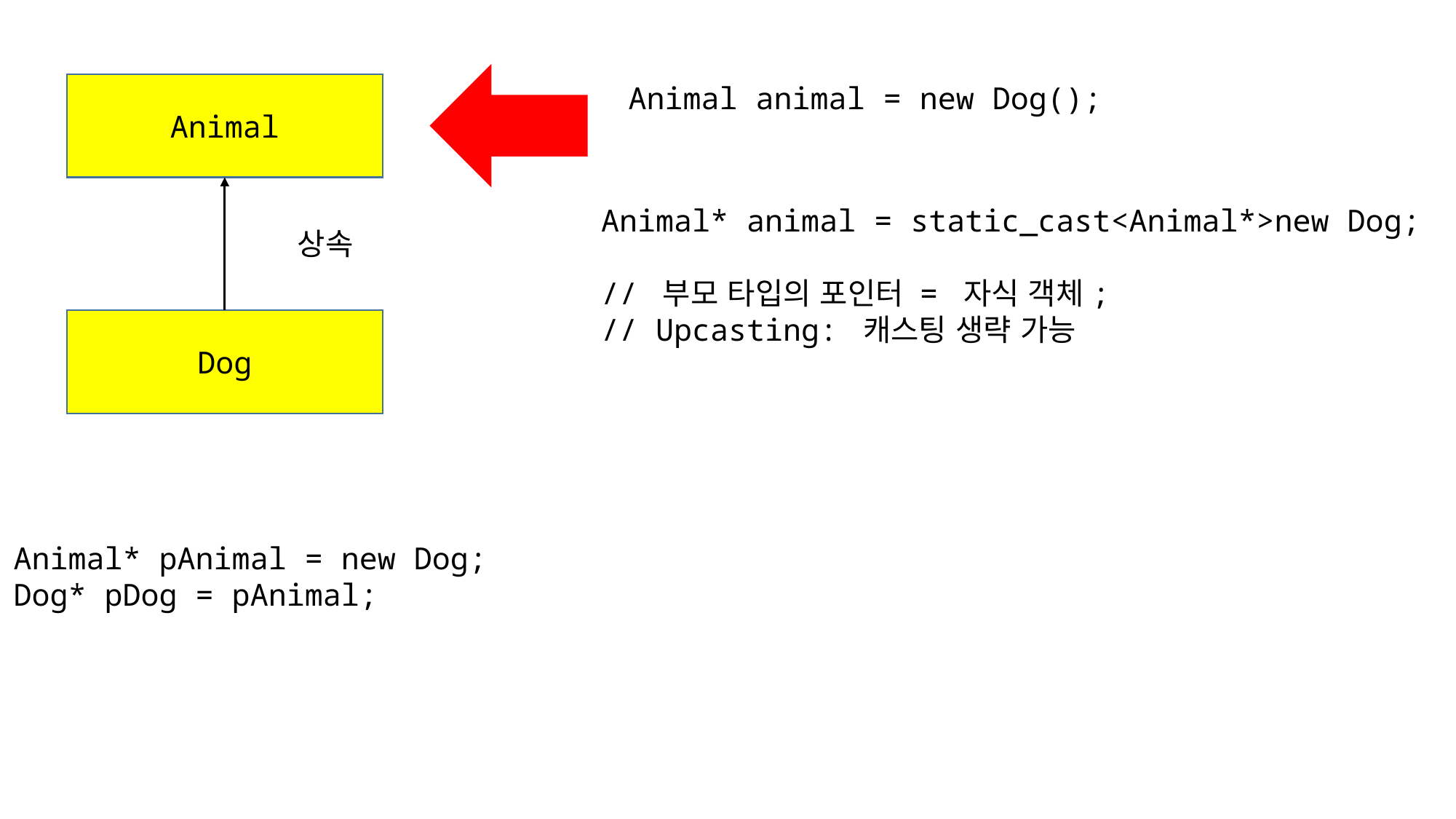

Animal
Animal animal = new Dog();
Animal* animal = static_cast<Animal*>new Dog;

// 부모 타입의 포인터 = 자식 객체;
// Upcasting: 캐스팅 생략 가능
상속
Dog
Animal* pAnimal = new Dog;
Dog* pDog = pAnimal;